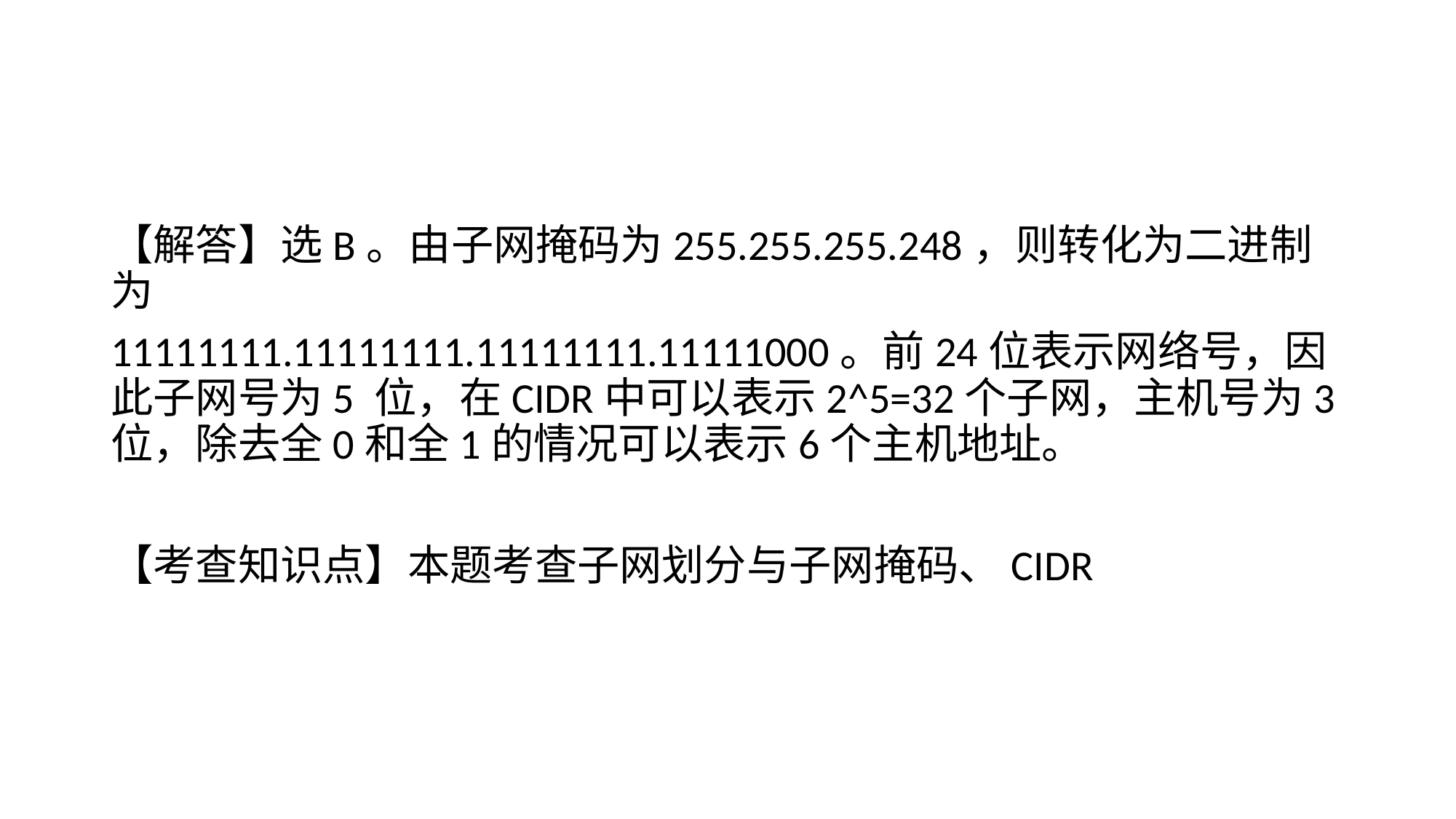

#
【解答】选B。由子网掩码为255.255.255.248，则转化为二进制为
11111111.11111111.11111111.11111000。前24位表示网络号，因此子网号为5 位，在CIDR中可以表示2^5=32个子网，主机号为3位，除去全0和全1的情况可以表示6个主机地址。

【考查知识点】本题考查子网划分与子网掩码、CIDR